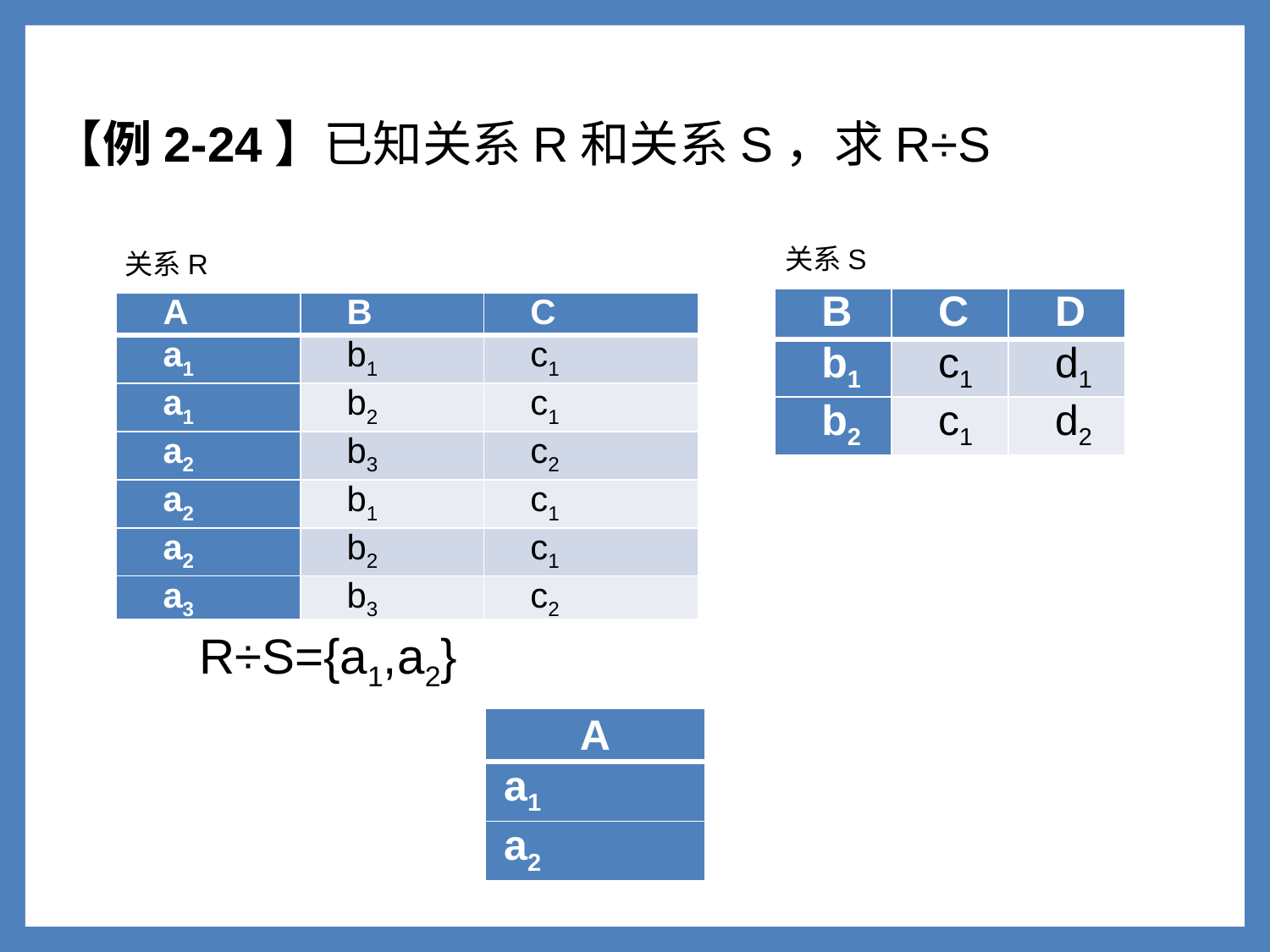

【例2-24】已知关系R和关系S，求R÷S

1

关系S
关系R
| B | C | D |
| --- | --- | --- |
| b1 | c1 | d1 |
| b2 | c1 | d2 |
| A | B | C |
| --- | --- | --- |
| a1 | b1 | c1 |
| a1 | b2 | c1 |
| a2 | b3 | c2 |
| a2 | b1 | c1 |
| a2 | b2 | c1 |
| a3 | b3 | c2 |
	R÷S={a1,a2}
| A |
| --- |
| a1 |
| a2 |